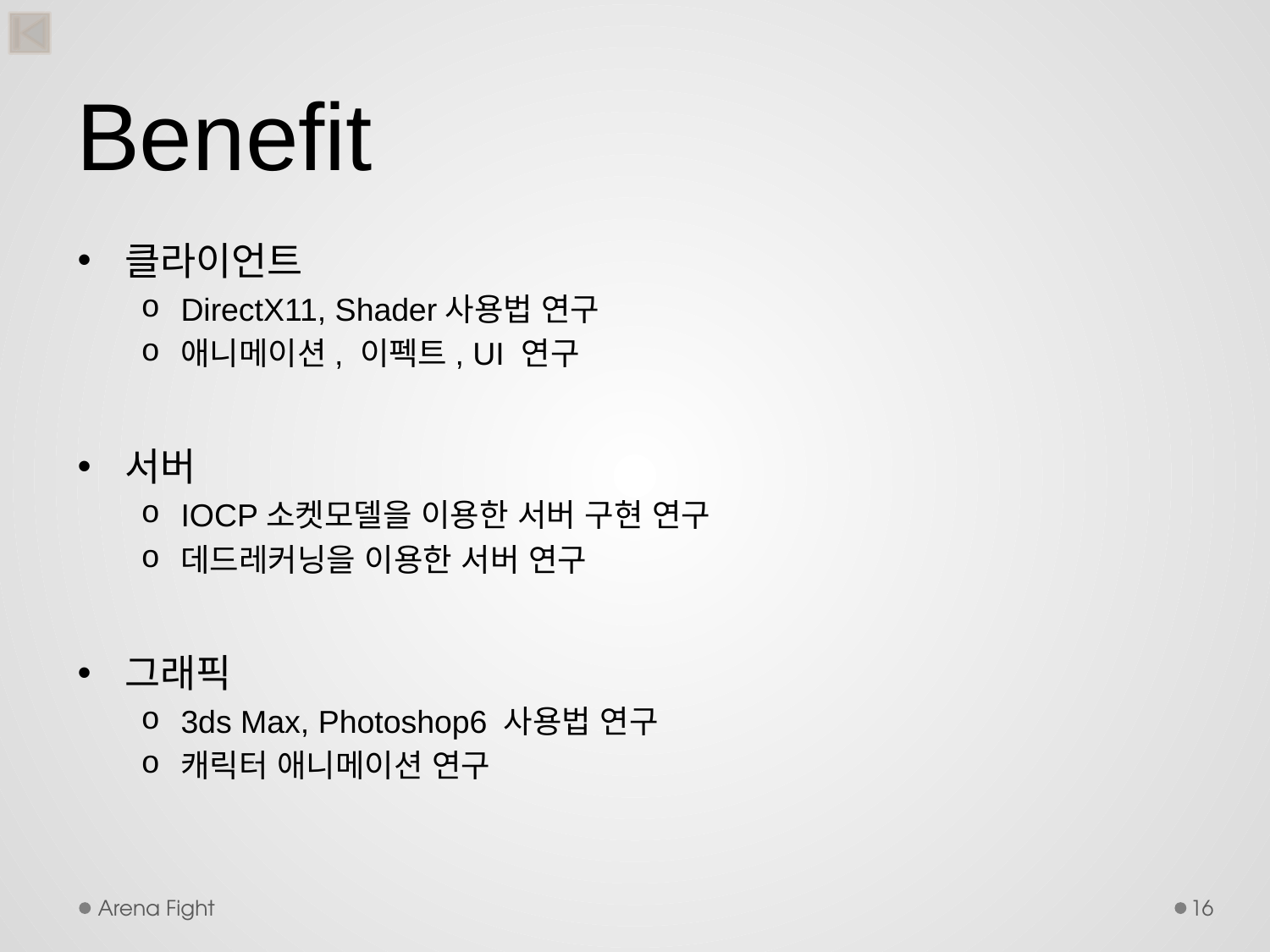

# Benefit

클라이언트
DirectX11, Shader사용법 연구
애니메이션, 이펙트, UI 연구

서버
IOCP소켓모델을 이용한 서버 구현 연구
데드레커닝을 이용한 서버 연구

그래픽
3ds Max, Photoshop6 사용법 연구
캐릭터 애니메이션 연구
Arena Fight
16